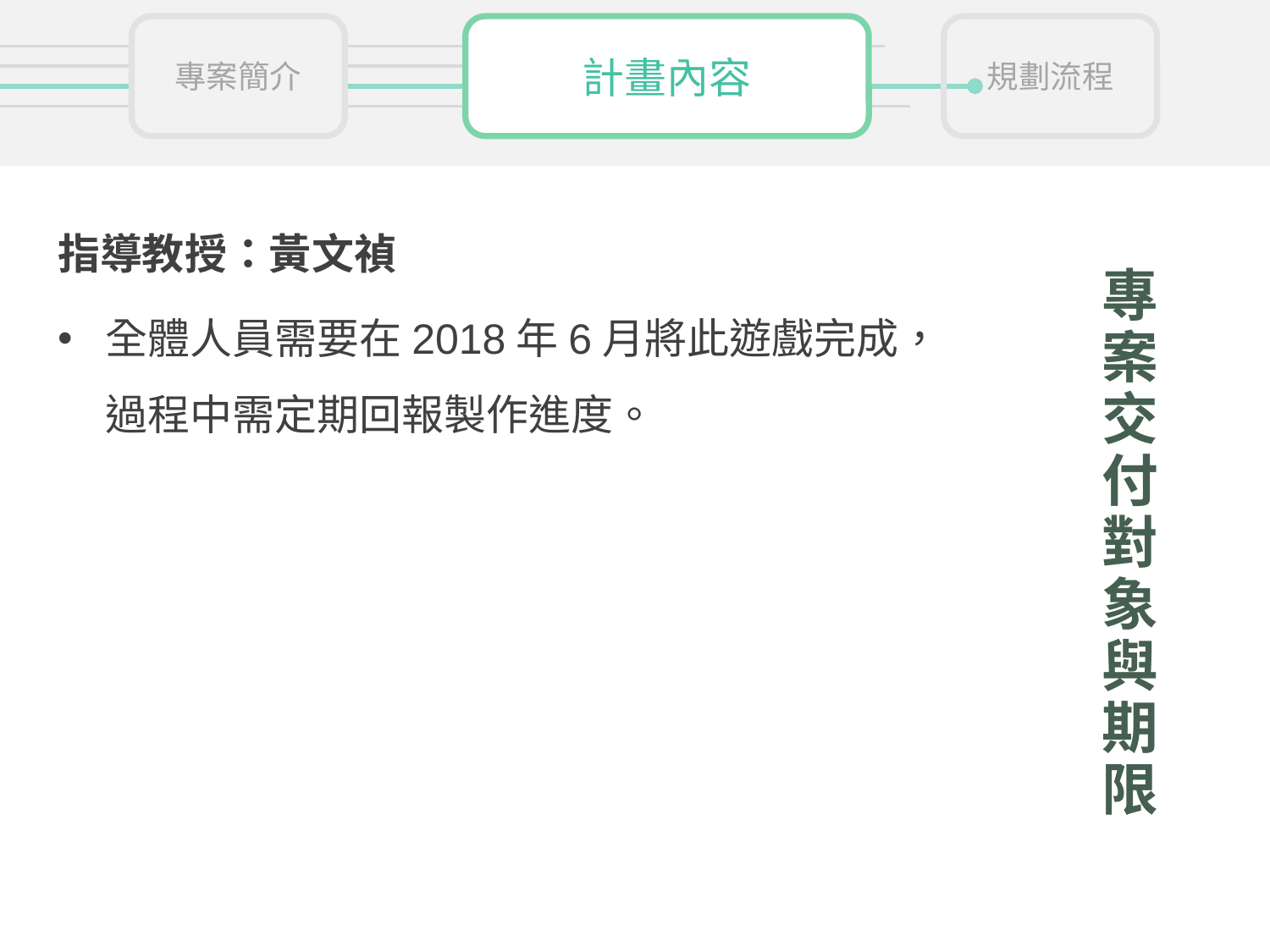

指導教授：黃文禎
全體人員需要在2018年6月將此遊戲完成，過程中需定期回報製作進度。
# 專案交付對象與期限